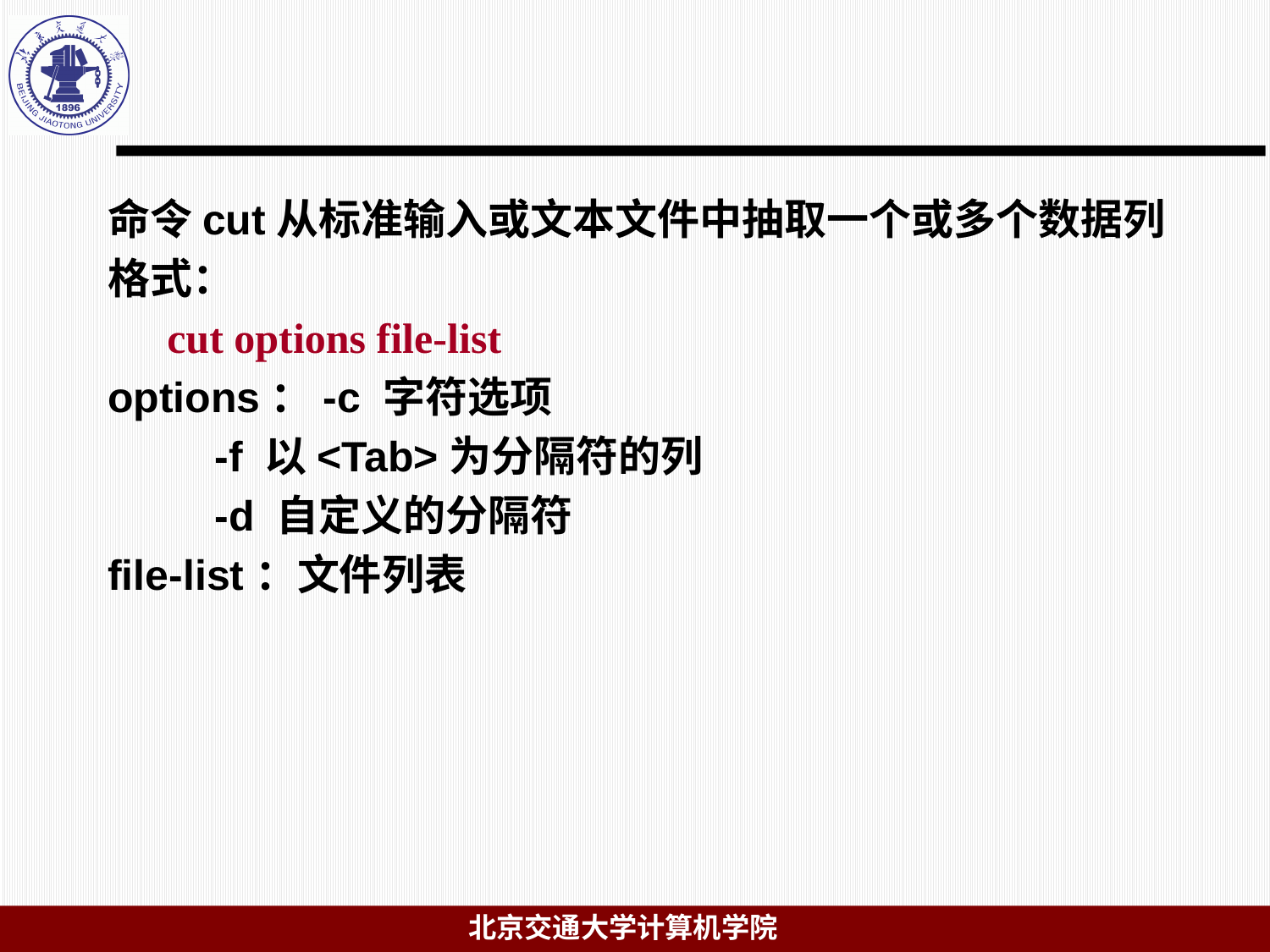

#
命令cut从标准输入或文本文件中抽取一个或多个数据列
格式：
     cut options file-list
options：-c 字符选项
         -f 以<Tab>为分隔符的列
         -d 自定义的分隔符
file-list：文件列表